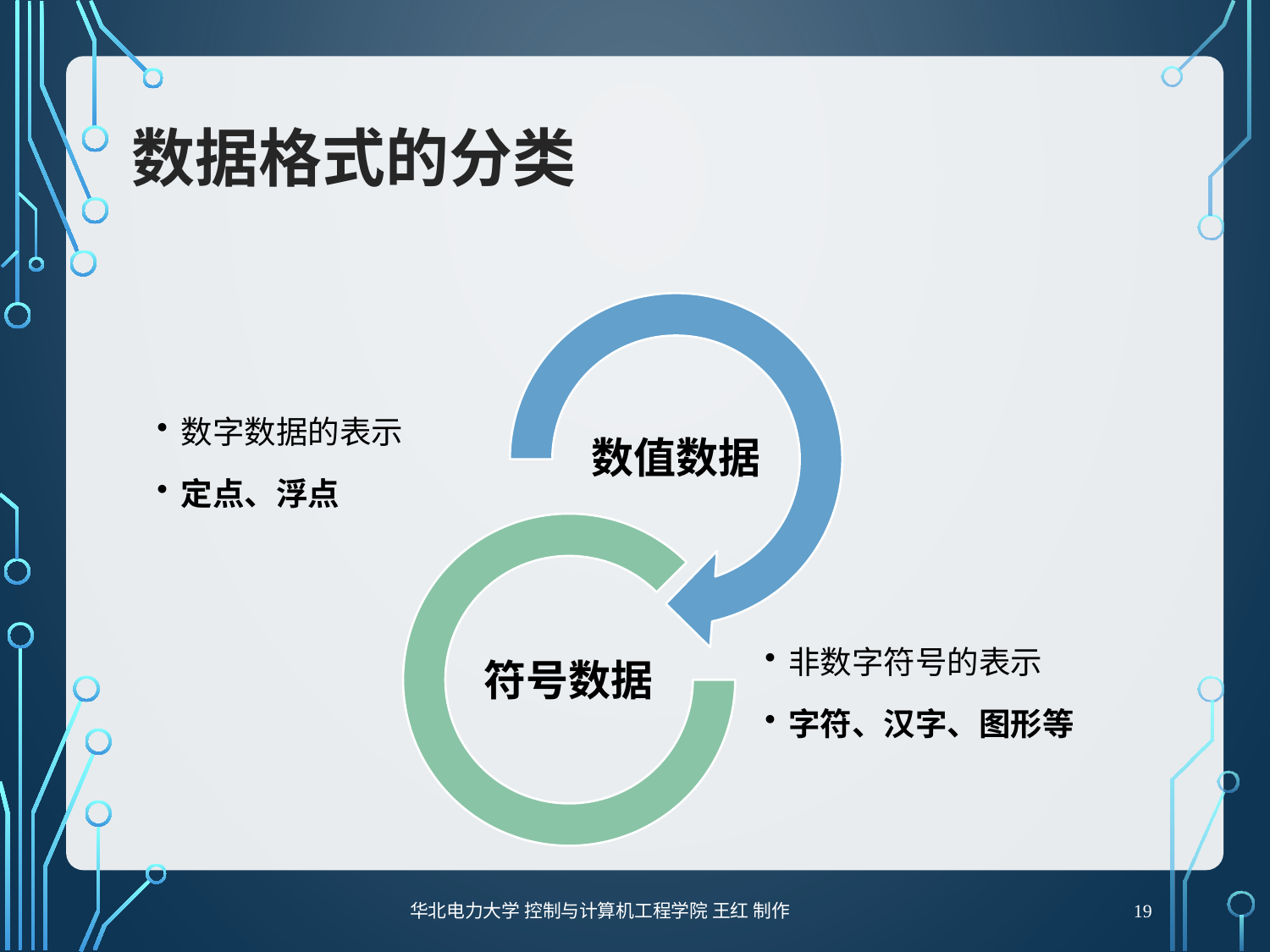

# 数据格式的分类

数字数据的表示
定点、浮点
数值数据

非数字符号的表示
字符、汉字、图形等
符号数据
19
华北电力大学 控制与计算机工程学院 王红 制作